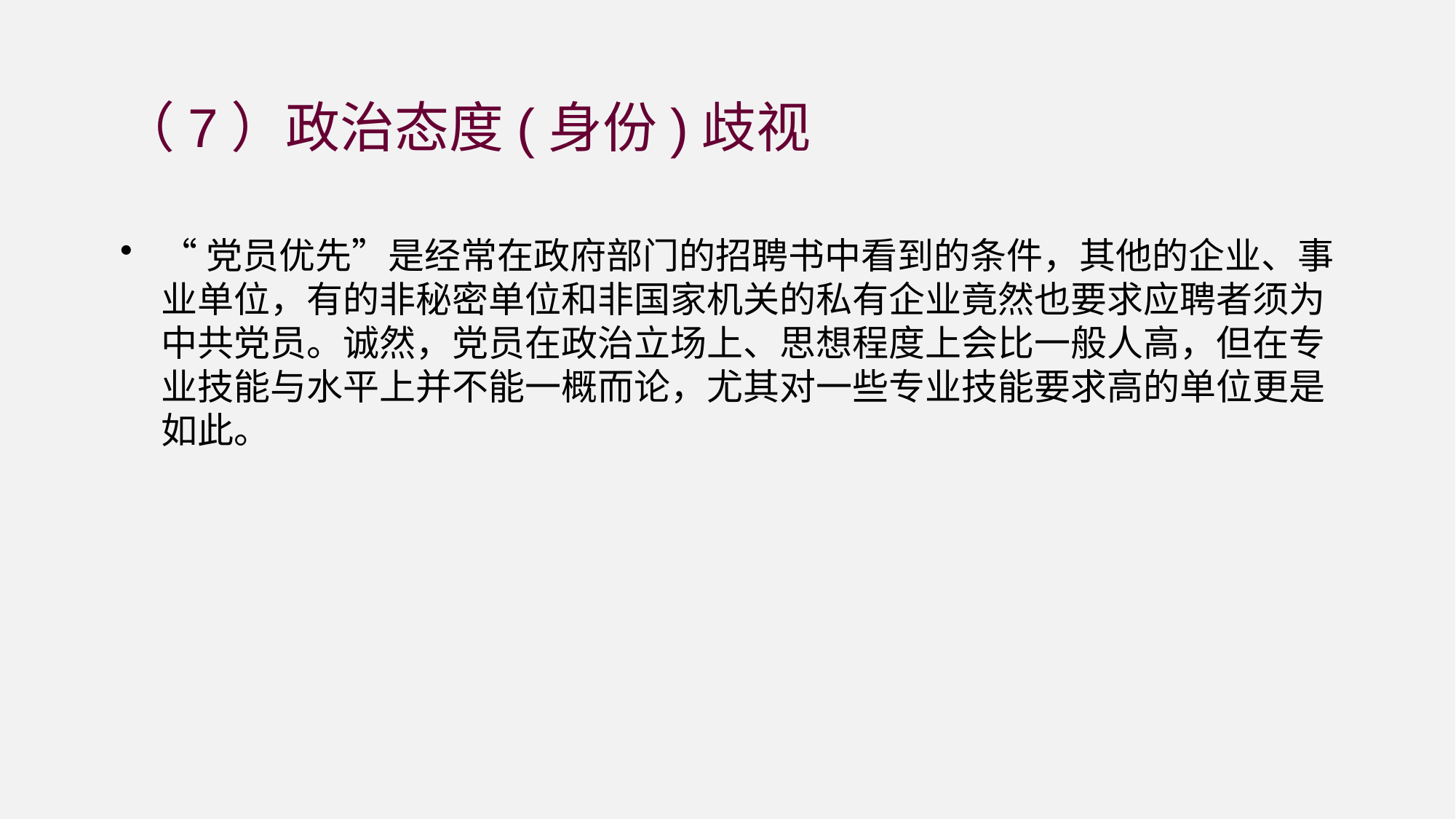

（7）政治态度(身份)歧视
“党员优先”是经常在政府部门的招聘书中看到的条件，其他的企业、事业单位，有的非秘密单位和非国家机关的私有企业竟然也要求应聘者须为中共党员。诚然，党员在政治立场上、思想程度上会比一般人高，但在专业技能与水平上并不能一概而论，尤其对一些专业技能要求高的单位更是如此。